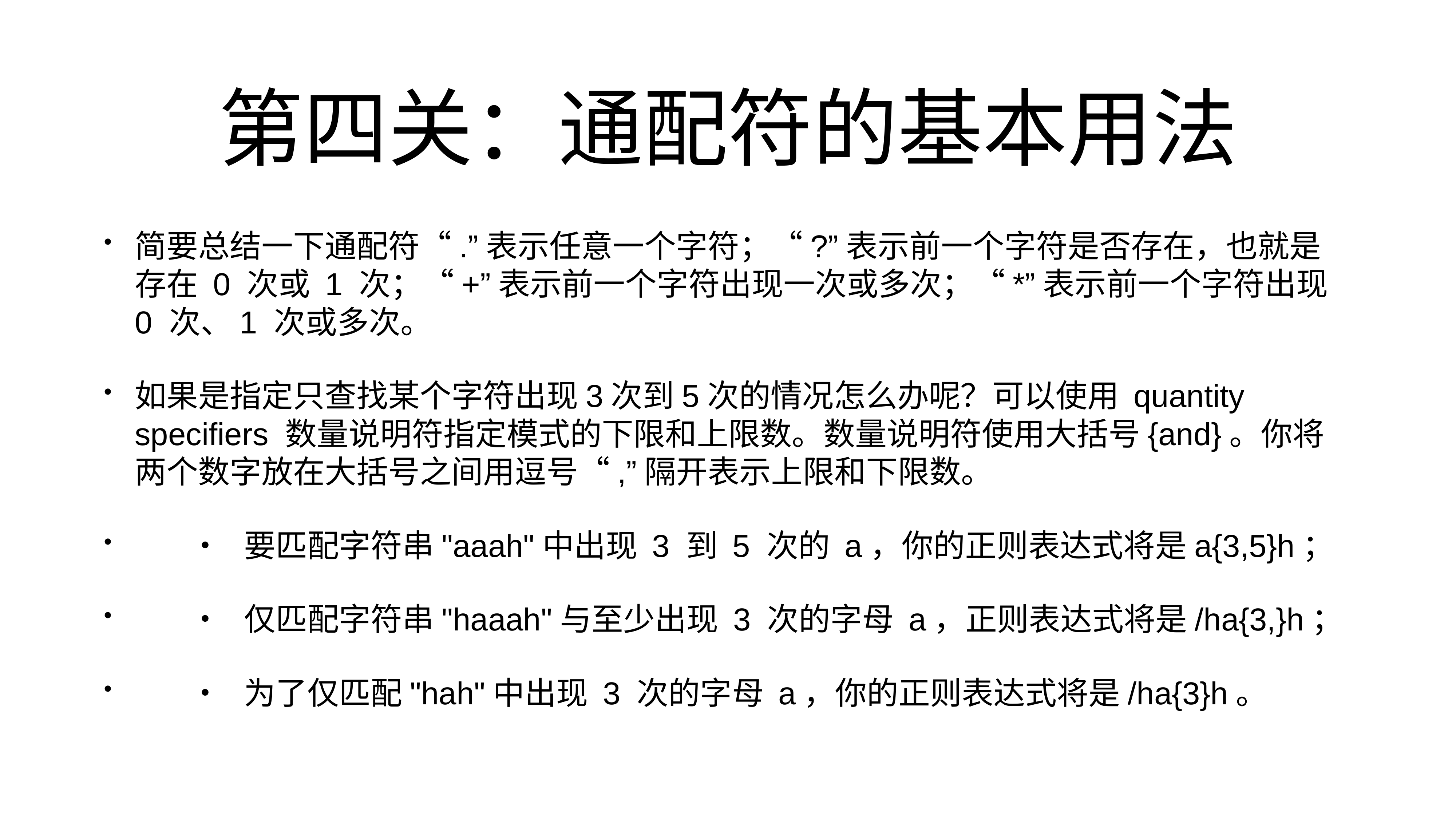

# 第四关：通配符的基本用法
简要总结一下通配符“.”表示任意一个字符；“?”表示前一个字符是否存在，也就是存在 0 次或 1 次；“+”表示前一个字符出现一次或多次；“*”表示前一个字符出现 0 次、1 次或多次。
如果是指定只查找某个字符出现3次到5次的情况怎么办呢？可以使用 quantity specifiers 数量说明符指定模式的下限和上限数。数量说明符使用大括号{and}。你将两个数字放在大括号之间用逗号“,”隔开表示上限和下限数。
	•	要匹配字符串"aaah"中出现 3 到 5 次的 a，你的正则表达式将是a{3,5}h；
	•	仅匹配字符串"haaah"与至少出现 3 次的字母 a，正则表达式将是/ha{3,}h；
	•	为了仅匹配"hah"中出现 3 次的字母 a，你的正则表达式将是/ha{3}h。